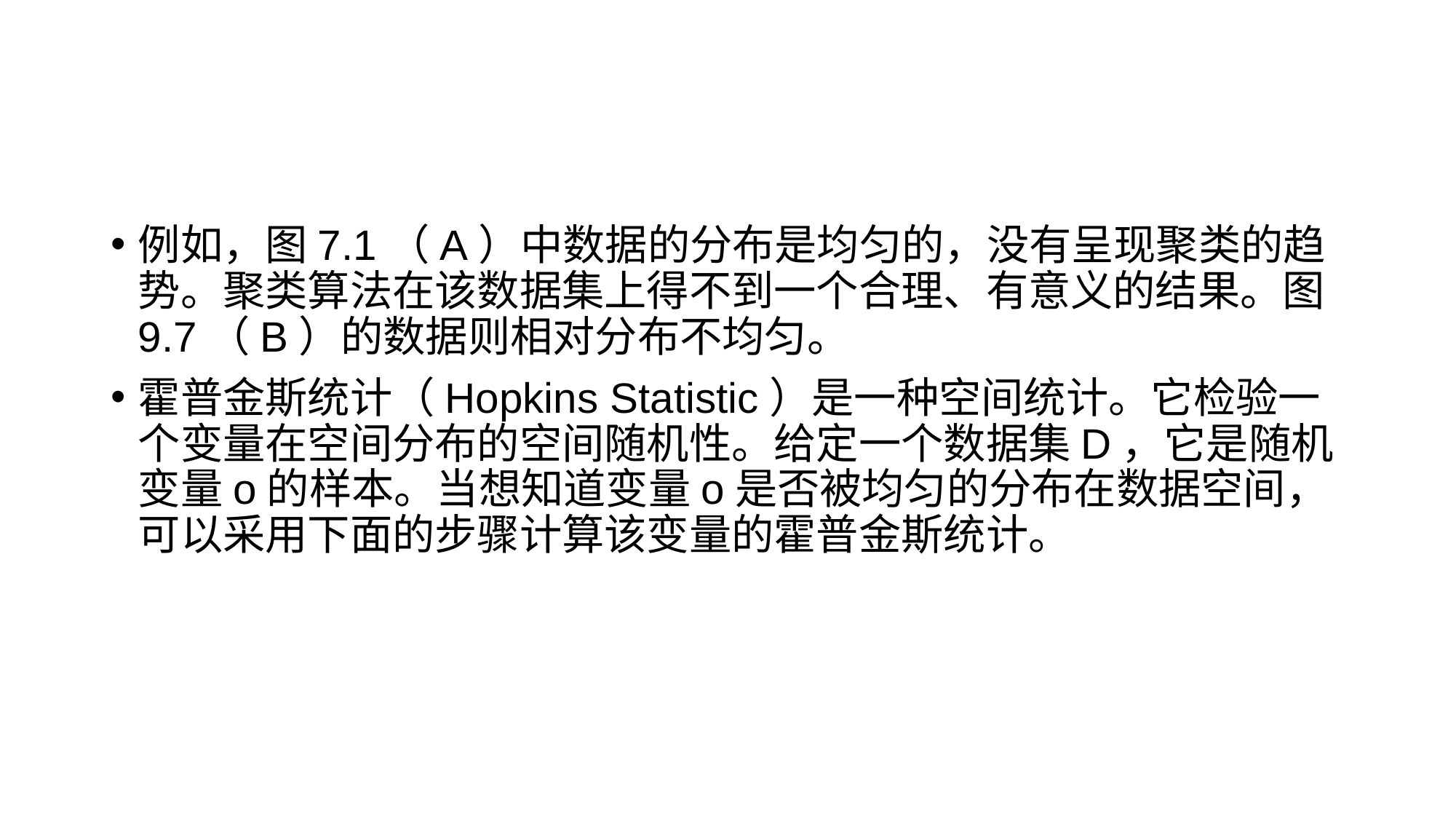

#
例如，图7.1（A）中数据的分布是均匀的，没有呈现聚类的趋势。聚类算法在该数据集上得不到一个合理、有意义的结果。图9.7（B）的数据则相对分布不均匀。
霍普金斯统计（Hopkins Statistic）是一种空间统计。它检验一个变量在空间分布的空间随机性。给定一个数据集D，它是随机变量o的样本。当想知道变量o是否被均匀的分布在数据空间，可以采用下面的步骤计算该变量的霍普金斯统计。